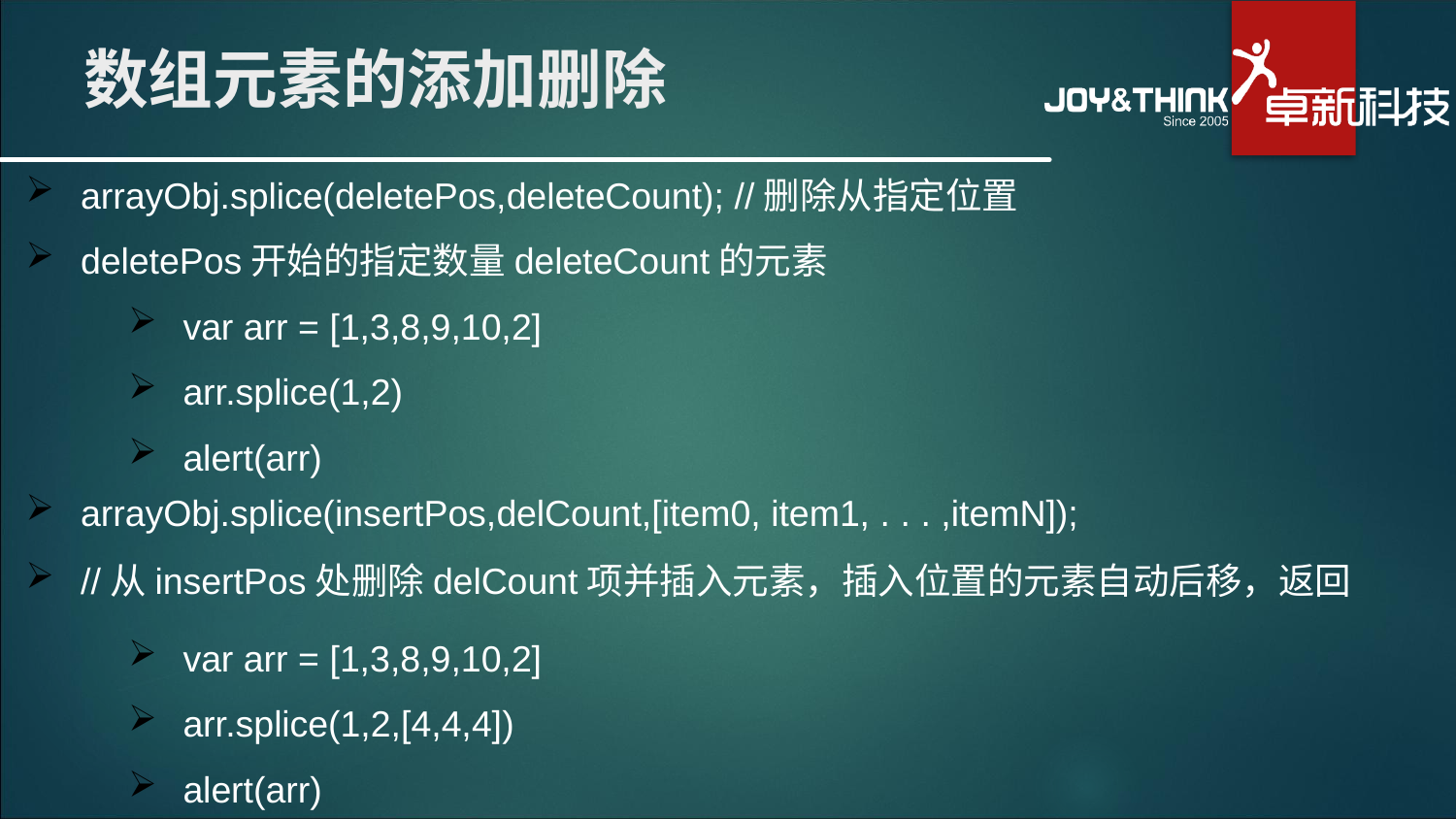

# 数组元素的添加删除

arrayObj.splice(deletePos,deleteCount); //删除从指定位置
deletePos开始的指定数量deleteCount的元素
var arr = [1,3,8,9,10,2]
arr.splice(1,2)
alert(arr)
arrayObj.splice(insertPos,delCount,[item0, item1, . . . ,itemN]);
//从insertPos处删除delCount项并插入元素，插入位置的元素自动后移，返回
var arr = [1,3,8,9,10,2]
arr.splice(1,2,[4,4,4])
alert(arr)